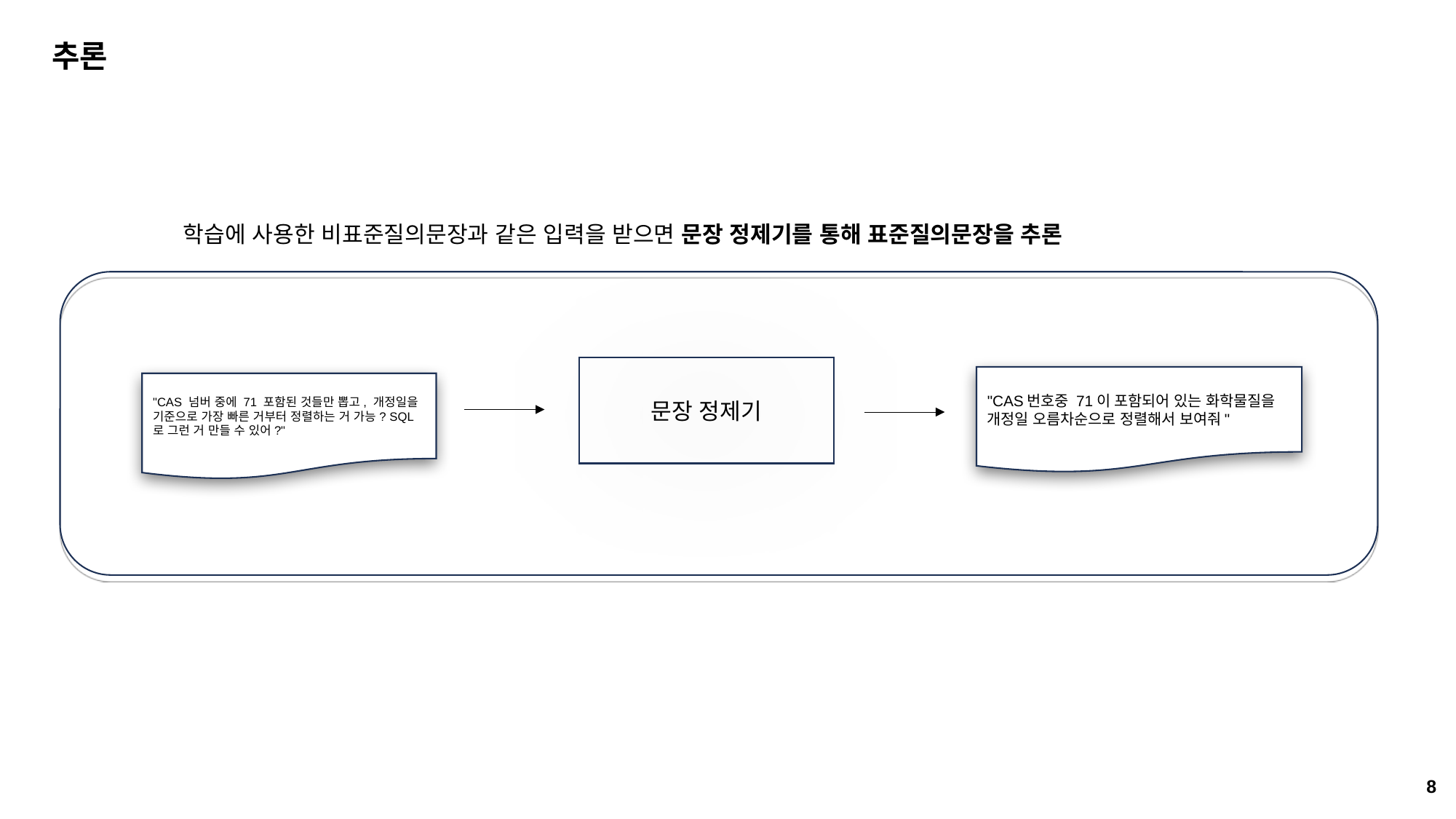

추론
학습에 사용한 비표준질의문장과 같은 입력을 받으면 문장 정제기를 통해 표준질의문장을 추론

문장 정제기
"CAS번호중 71이 포함되어 있는 화학물질을 개정일 오름차순으로 정렬해서 보여줘"
"CAS 넘버 중에 71 포함된 것들만 뽑고, 개정일을 기준으로 가장 빠른 거부터 정렬하는 거 가능? SQL로 그런 거 만들 수 있어?"
8